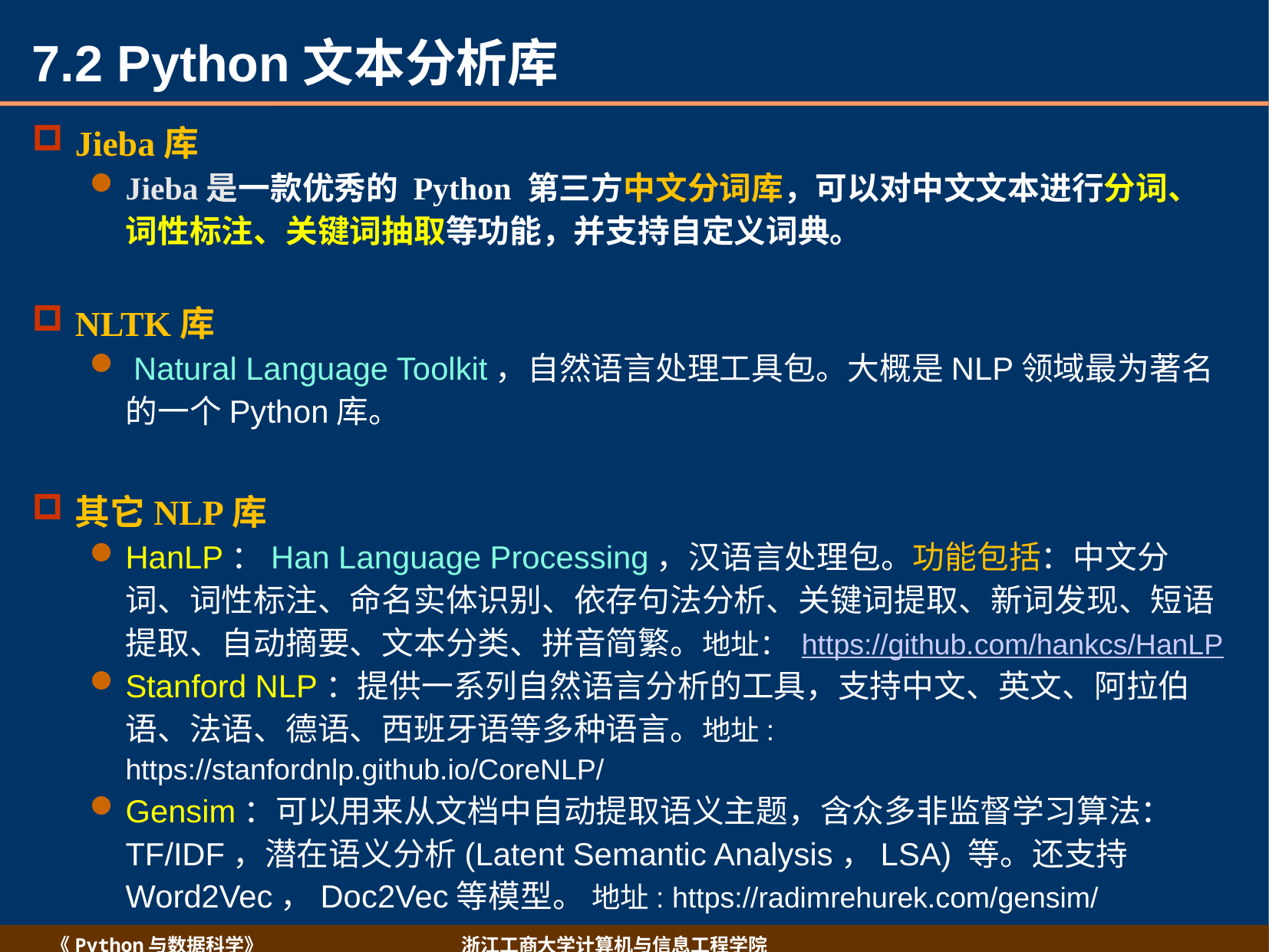

# 7.2 Python文本分析库
Jieba库
Jieba是一款优秀的 Python 第三方中文分词库，可以对中文文本进行分词、词性标注、关键词抽取等功能，并支持自定义词典。

NLTK库
 Natural Language Toolkit，自然语言处理工具包。大概是NLP领域最为著名的一个Python库。

其它NLP库
HanLP：Han Language Processing，汉语言处理包。功能包括：中文分词、词性标注、命名实体识别、依存句法分析、关键词提取、新词发现、短语提取、自动摘要、文本分类、拼音简繁。地址： https://github.com/hankcs/HanLP
Stanford NLP：提供一系列自然语言分析的工具，支持中文、英文、阿拉伯语、法语、德语、西班牙语等多种语言。地址: https://stanfordnlp.github.io/CoreNLP/
Gensim：可以用来从文档中自动提取语义主题，含众多非监督学习算法：TF/IDF，潜在语义分析(Latent Semantic Analysis，LSA) 等。还支持Word2Vec，Doc2Vec等模型。 地址: https://radimrehurek.com/gensim/